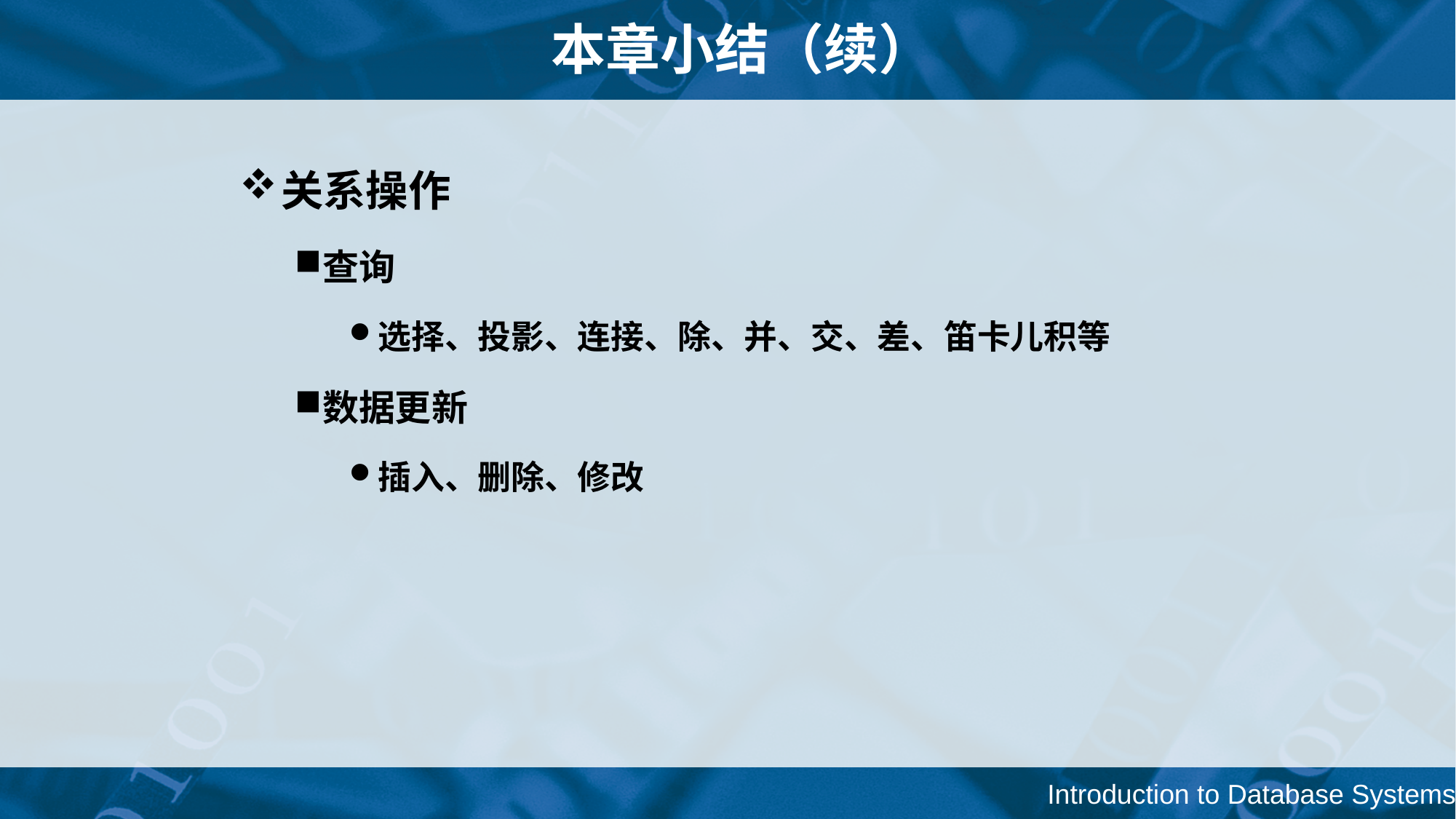

# 本章小结（续）
关系操作
查询
选择、投影、连接、除、并、交、差、笛卡儿积等
数据更新
插入、删除、修改